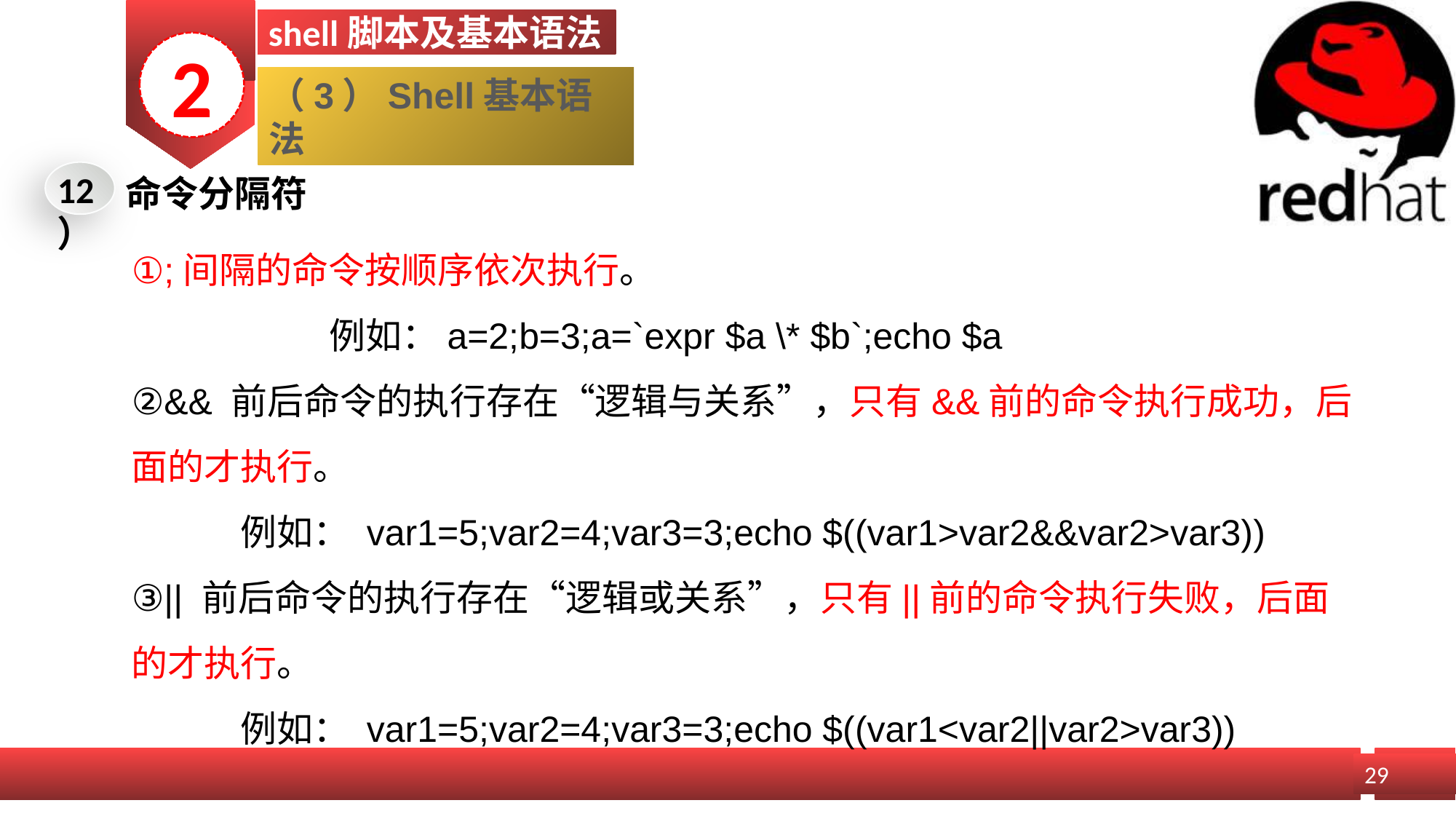

shell脚本及基本语法
2
（3）Shell基本语法
12）

命令分隔符
;间隔的命令按顺序依次执行。
		例如：a=2;b=3;a=`expr $a \* $b`;echo $a
&& 前后命令的执行存在“逻辑与关系”，只有&&前的命令执行成功，后面的才执行。
	例如： var1=5;var2=4;var3=3;echo $((var1>var2&&var2>var3))
|| 前后命令的执行存在“逻辑或关系”，只有||前的命令执行失败，后面的才执行。
	例如： var1=5;var2=4;var3=3;echo $((var1<var2||var2>var3))